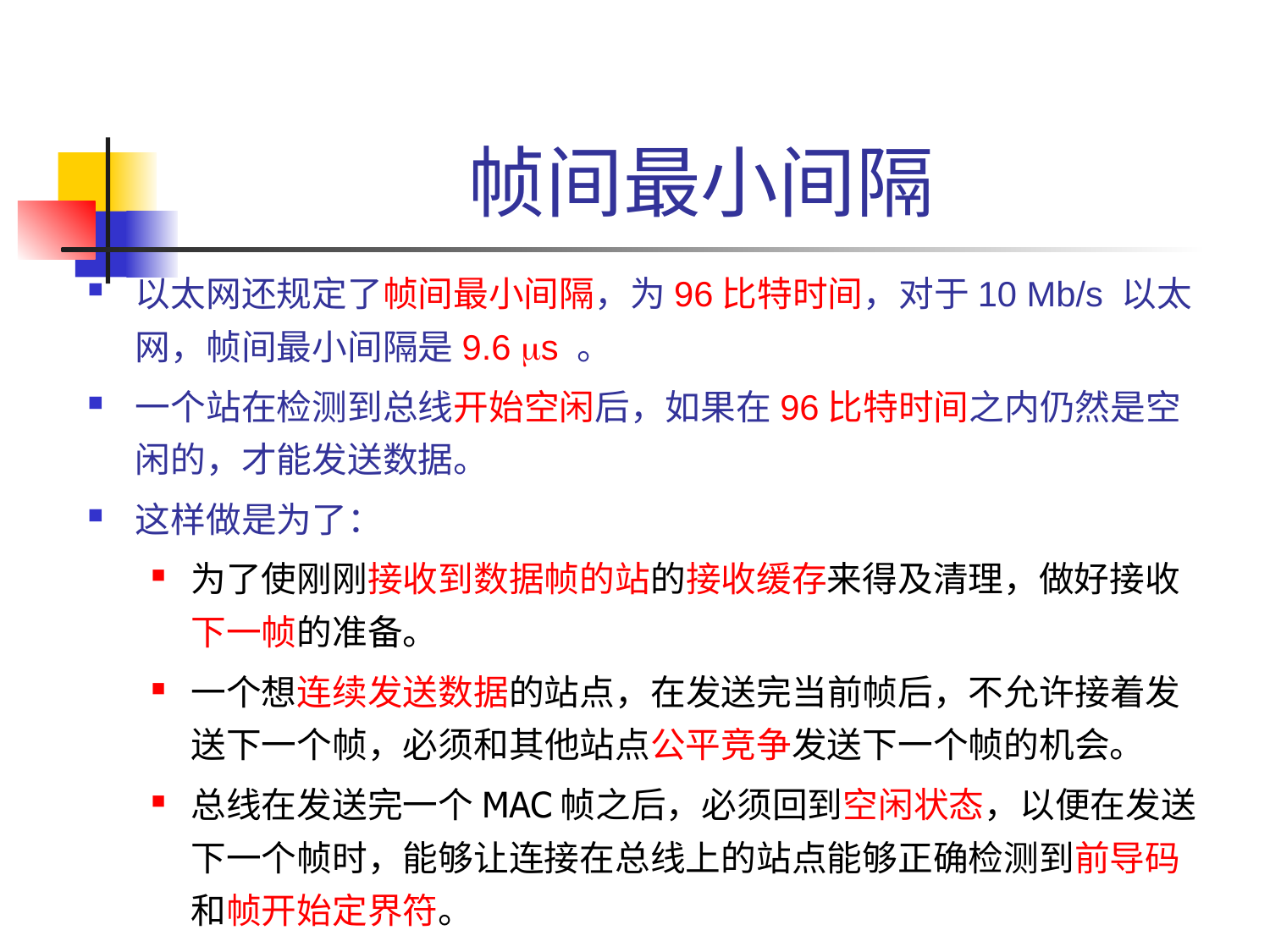

# 帧间最小间隔
以太网还规定了帧间最小间隔，为96比特时间，对于10 Mb/s 以太网，帧间最小间隔是9.6 μs 。
一个站在检测到总线开始空闲后，如果在96比特时间之内仍然是空闲的，才能发送数据。
这样做是为了：
为了使刚刚接收到数据帧的站的接收缓存来得及清理，做好接收下一帧的准备。
一个想连续发送数据的站点，在发送完当前帧后，不允许接着发送下一个帧，必须和其他站点公平竞争发送下一个帧的机会。
总线在发送完一个MAC帧之后，必须回到空闲状态，以便在发送下一个帧时，能够让连接在总线上的站点能够正确检测到前导码和帧开始定界符。